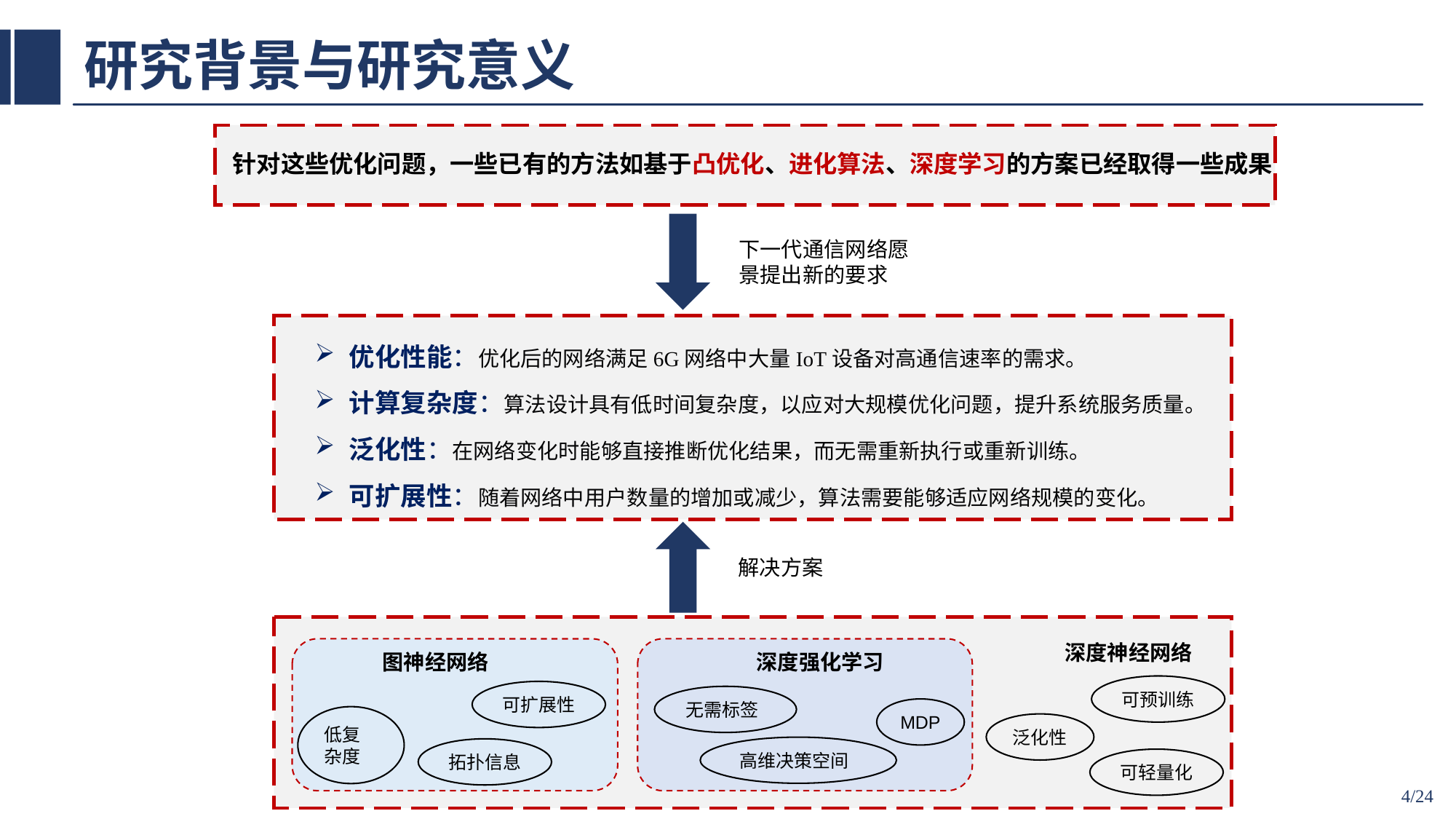

# 研究背景与研究意义

针对这些优化问题，一些已有的方法如基于凸优化、进化算法、深度学习的方案已经取得一些成果

下一代通信网络愿景提出新的要求

优化性能：优化后的网络满足6G网络中大量IoT设备对高通信速率的需求。
计算复杂度：算法设计具有低时间复杂度，以应对大规模优化问题，提升系统服务质量。
泛化性：在网络变化时能够直接推断优化结果，而无需重新执行或重新训练。
可扩展性：随着网络中用户数量的增加或减少，算法需要能够适应网络规模的变化。

解决方案

深度神经网络

图神经网络
深度强化学习
可预训练
可扩展性
无需标签
MDP
低复杂度
泛化性
高维决策空间
拓扑信息
可轻量化
4/24